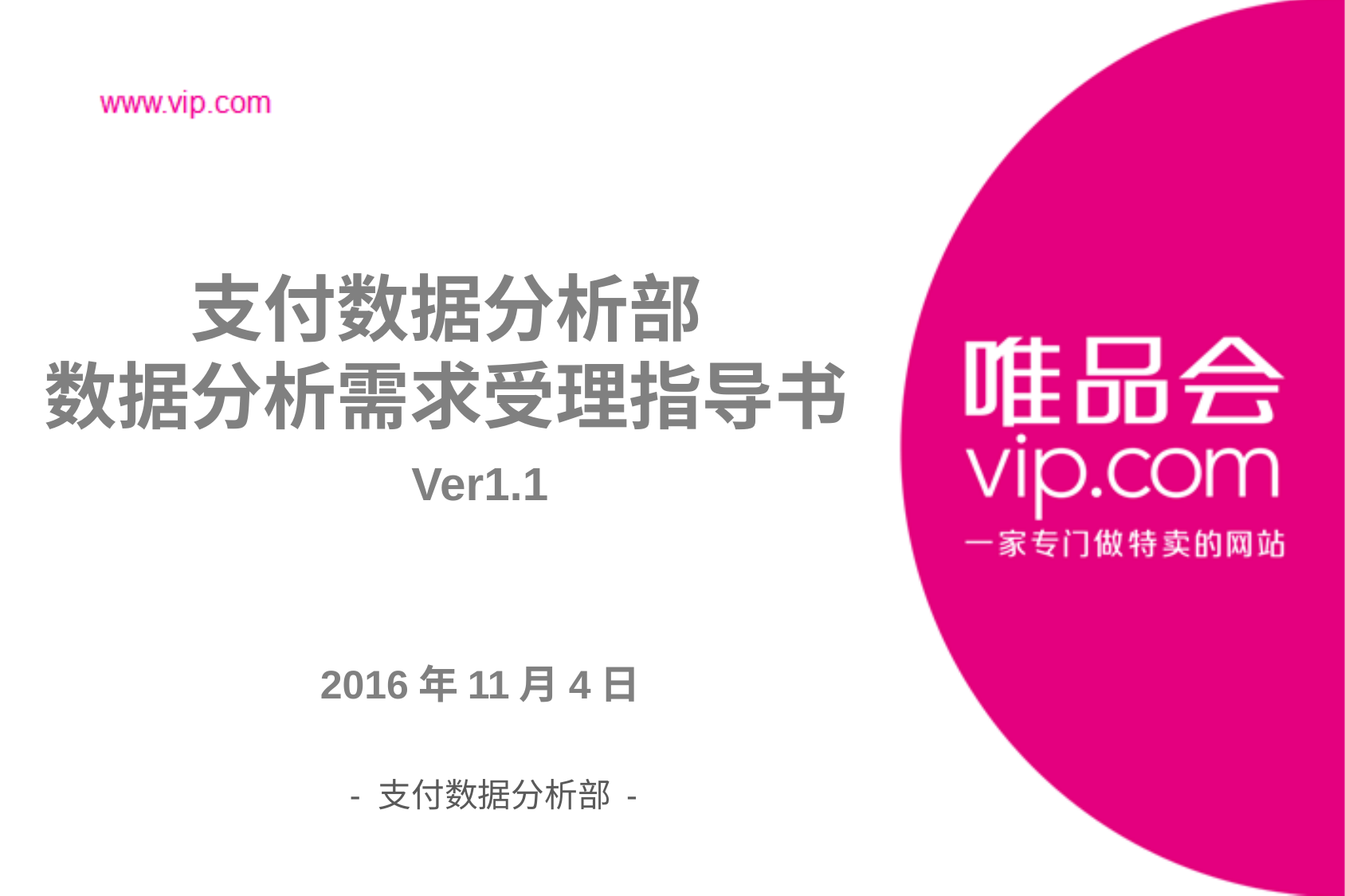

支付数据分析部
数据分析需求受理指导书
Ver1.1
2016年11月4日
- 支付数据分析部 -
1